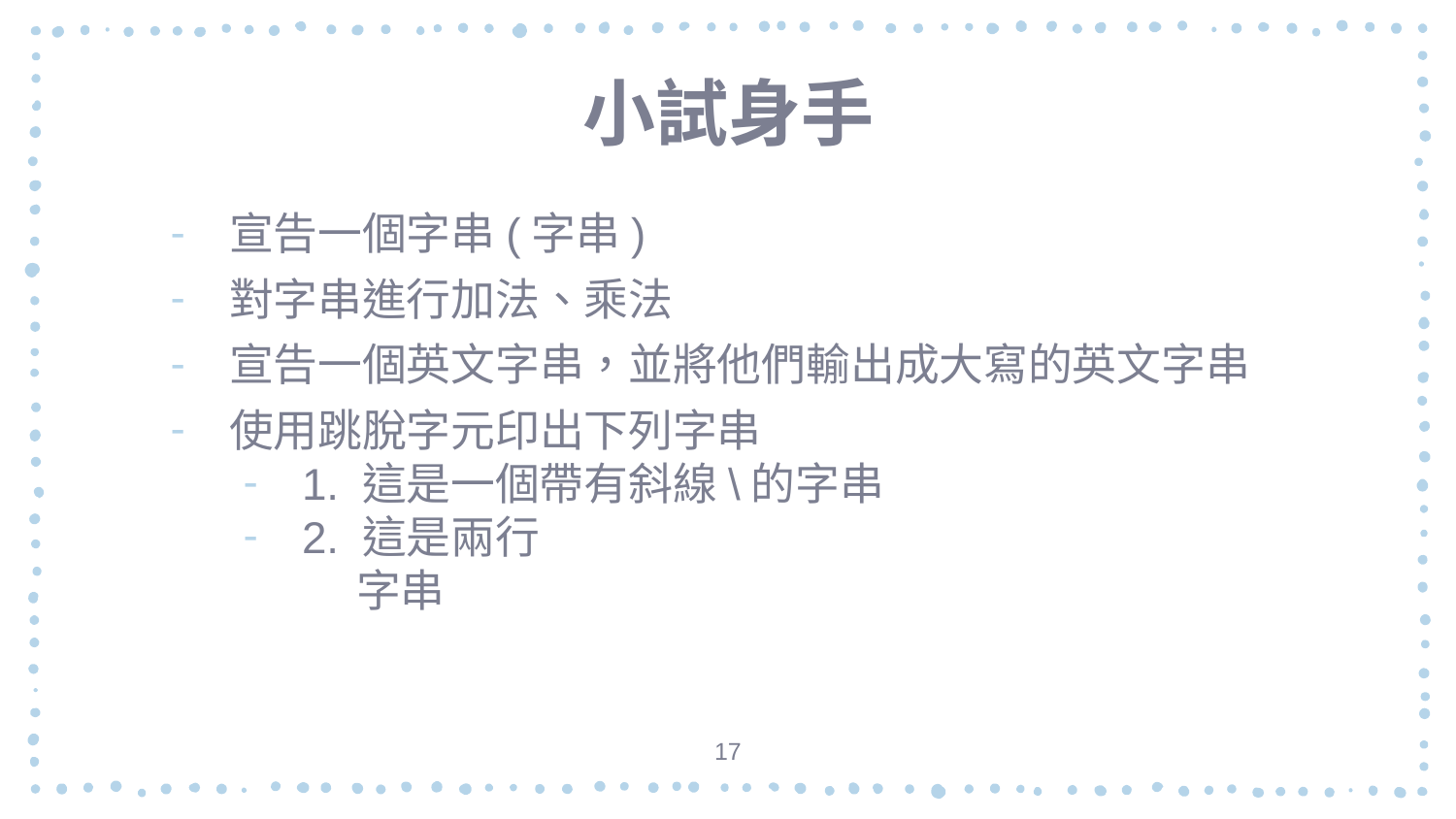

# 小試身手
宣告一個字串(字串)
對字串進行加法、乘法
宣告一個英文字串，並將他們輸出成大寫的英文字串
使用跳脫字元印出下列字串
1. 這是一個帶有斜線\的字串
2. 這是兩行
   字串

17